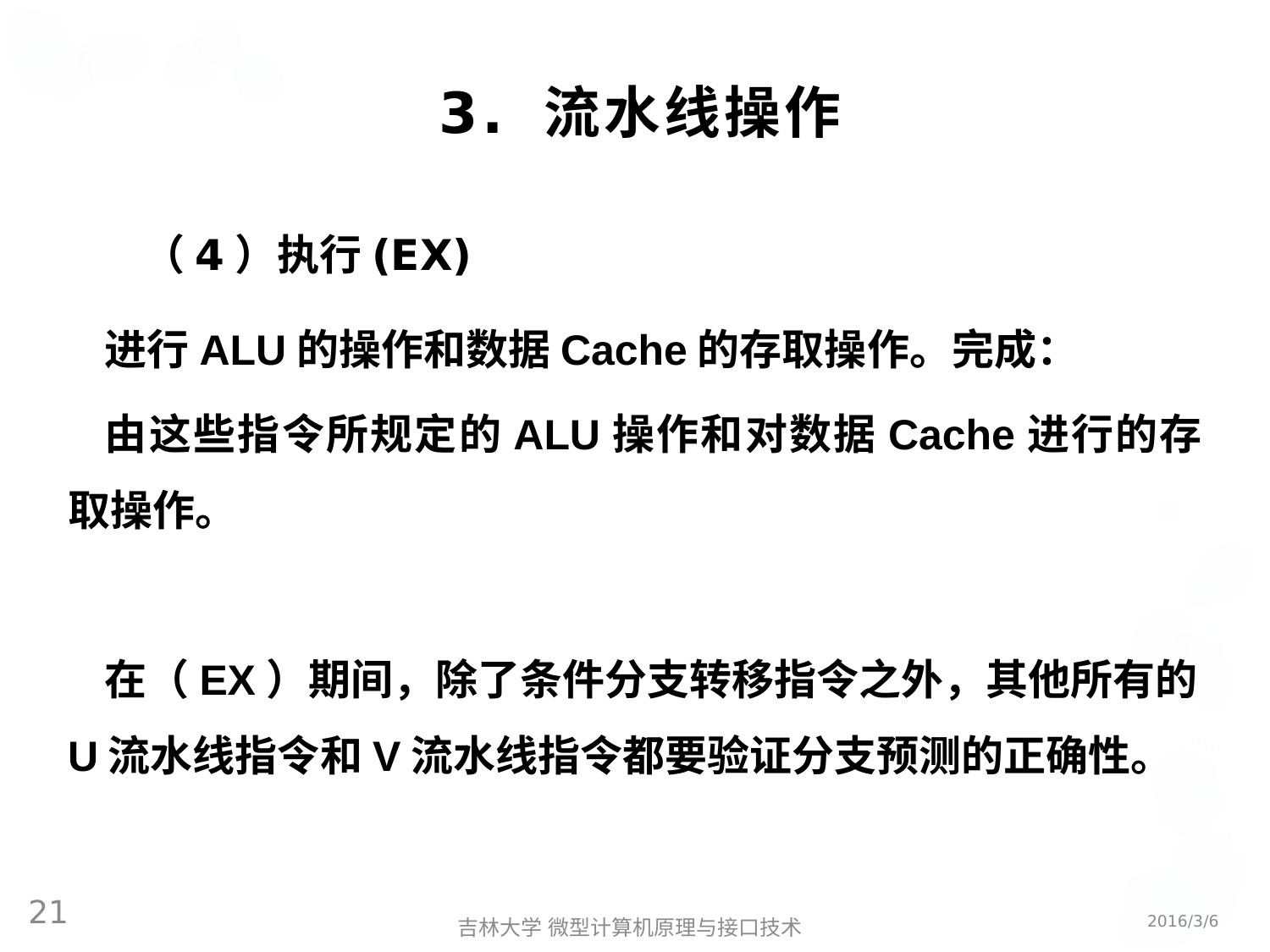

# 3. 流水线操作
（4）执行(EX)
进行ALU的操作和数据Cache的存取操作。完成：
由这些指令所规定的ALU操作和对数据Cache进行的存取操作。

在（EX）期间，除了条件分支转移指令之外，其他所有的U流水线指令和V流水线指令都要验证分支预测的正确性。
21
2016/3/6
吉林大学 微型计算机原理与接口技术